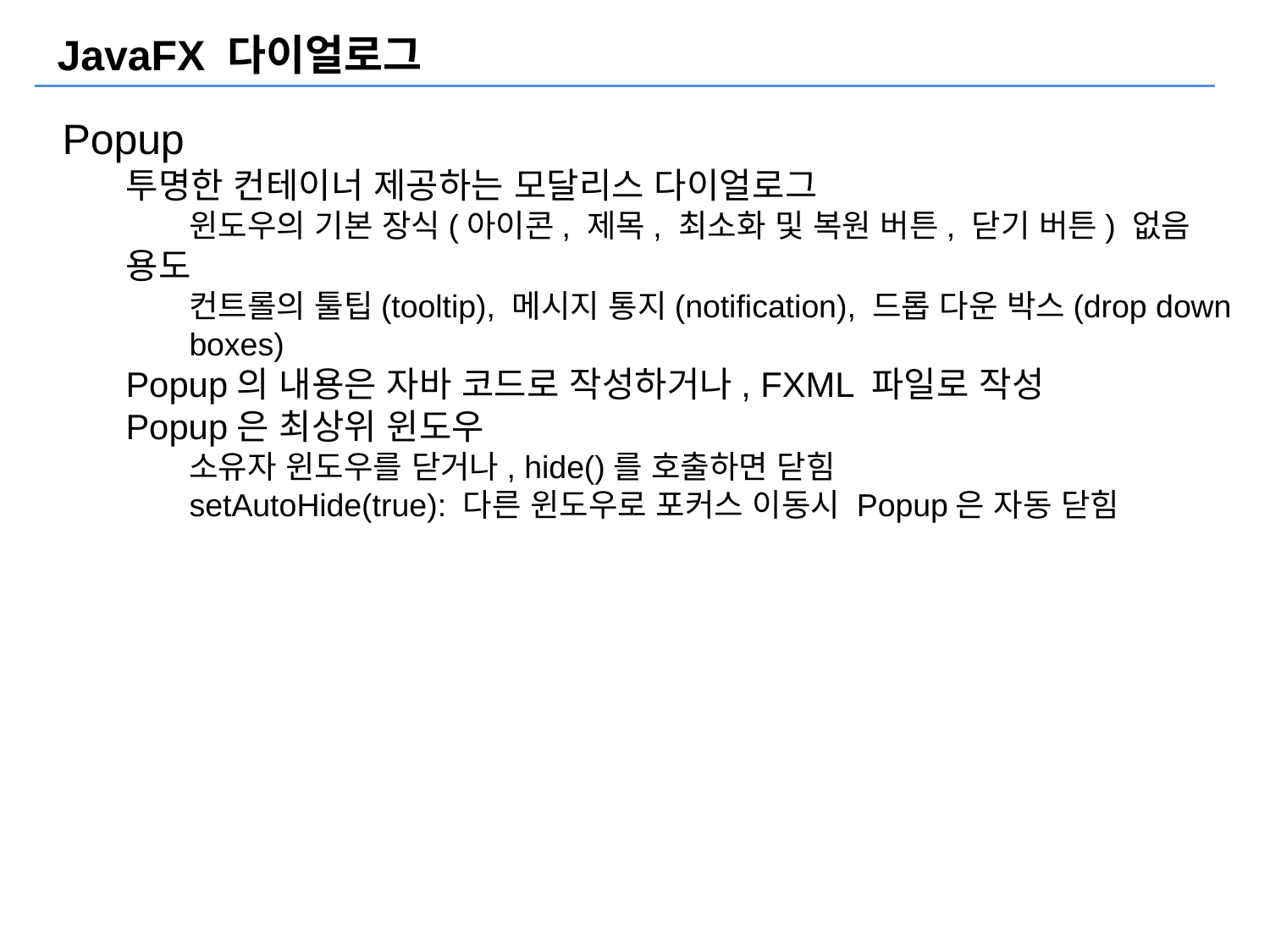

JavaFX 다이얼로그
Popup
투명한 컨테이너 제공하는 모달리스 다이얼로그
윈도우의 기본 장식(아이콘, 제목, 최소화 및 복원 버튼, 닫기 버튼) 없음
용도
컨트롤의 툴팁(tooltip), 메시지 통지(notification), 드롭 다운 박스(drop down boxes)
Popup의 내용은 자바 코드로 작성하거나, FXML 파일로 작성
Popup은 최상위 윈도우
소유자 윈도우를 닫거나, hide()를 호출하면 닫힘
setAutoHide(true): 다른 윈도우로 포커스 이동시 Popup은 자동 닫힘